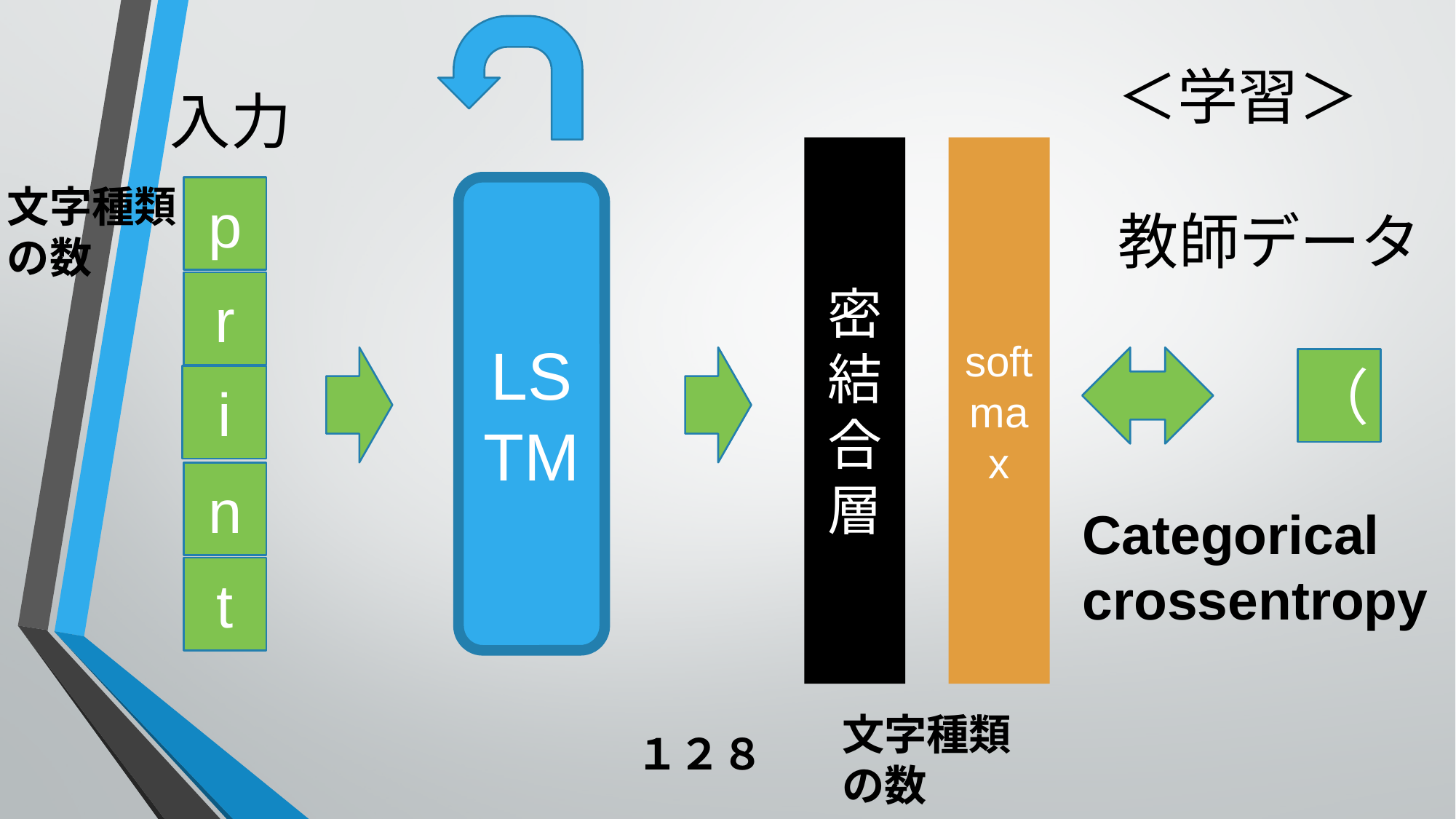

＜学習＞
入力
密結合層
softmax
文字種類
の数
p
r
i
n
t
LSTM
教師データ

（
Categorical
crossentropy
文字種類
の数
１２８